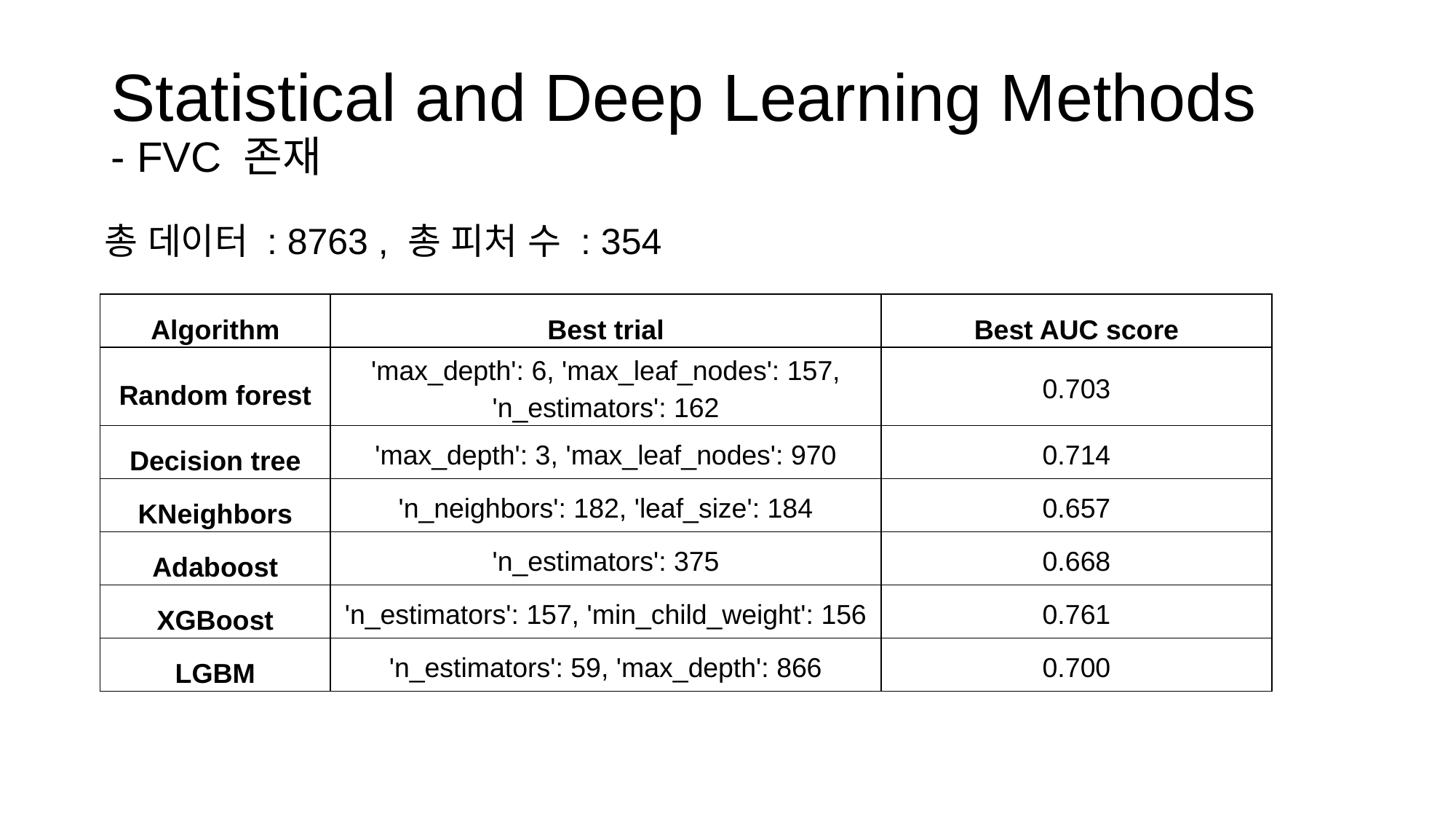

# Statistical and Deep Learning Methods - FVC 존재
총 데이터 : 8763 , 총 피처 수 : 354
| Algorithm | Best trial | Best AUC score |
| --- | --- | --- |
| Random forest | 'max\_depth': 6, 'max\_leaf\_nodes': 157, 'n\_estimators': 162 | 0.703 |
| Decision tree | 'max\_depth': 3, 'max\_leaf\_nodes': 970 | 0.714 |
| KNeighbors | 'n\_neighbors': 182, 'leaf\_size': 184 | 0.657 |
| Adaboost | 'n\_estimators': 375 | 0.668 |
| XGBoost | 'n\_estimators': 157, 'min\_child\_weight': 156 | 0.761 |
| LGBM | 'n\_estimators': 59, 'max\_depth': 866 | 0.700 |